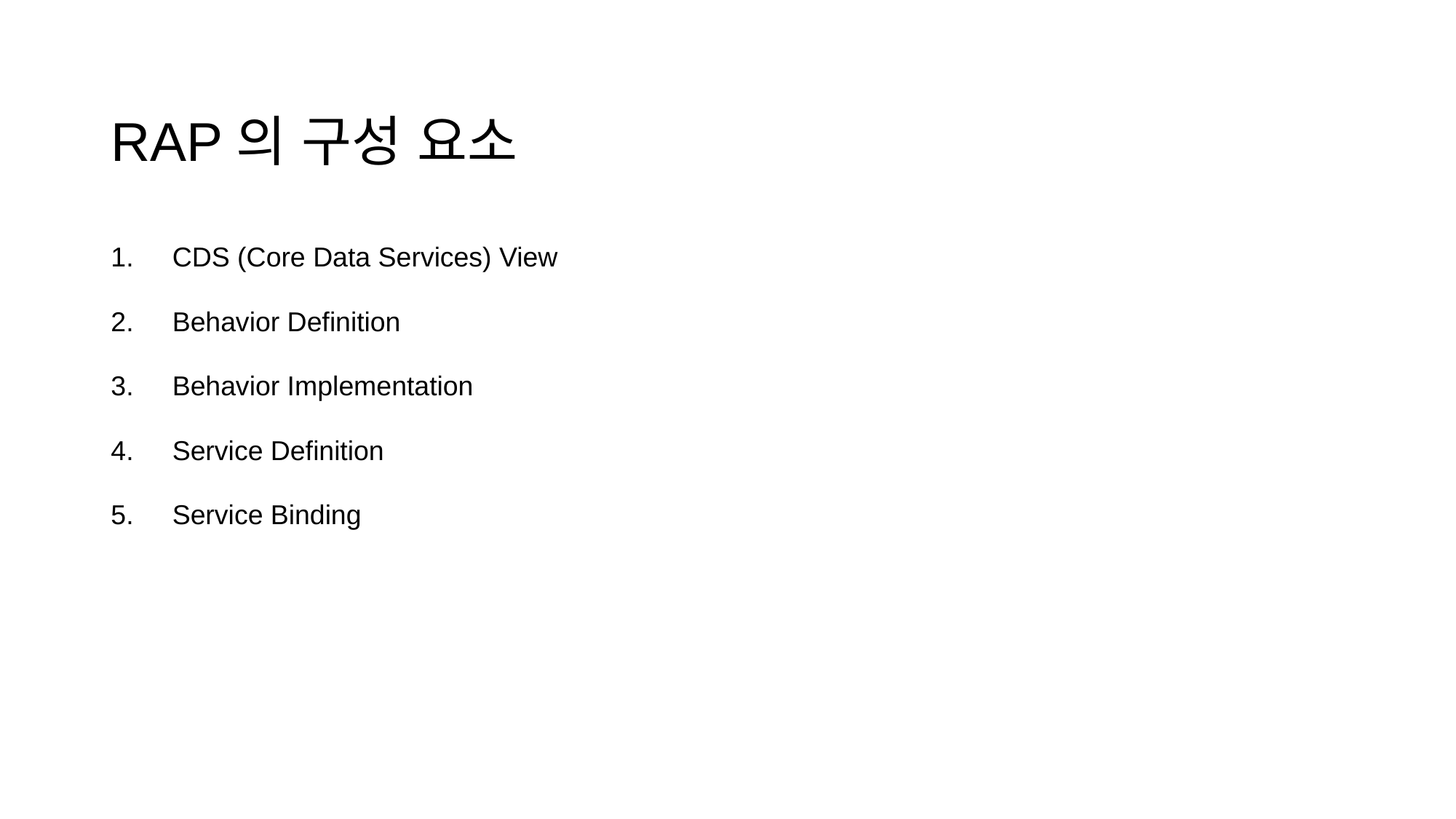

# RAP의 구성 요소
CDS (Core Data Services) View
Behavior Definition
Behavior Implementation
Service Definition
Service Binding